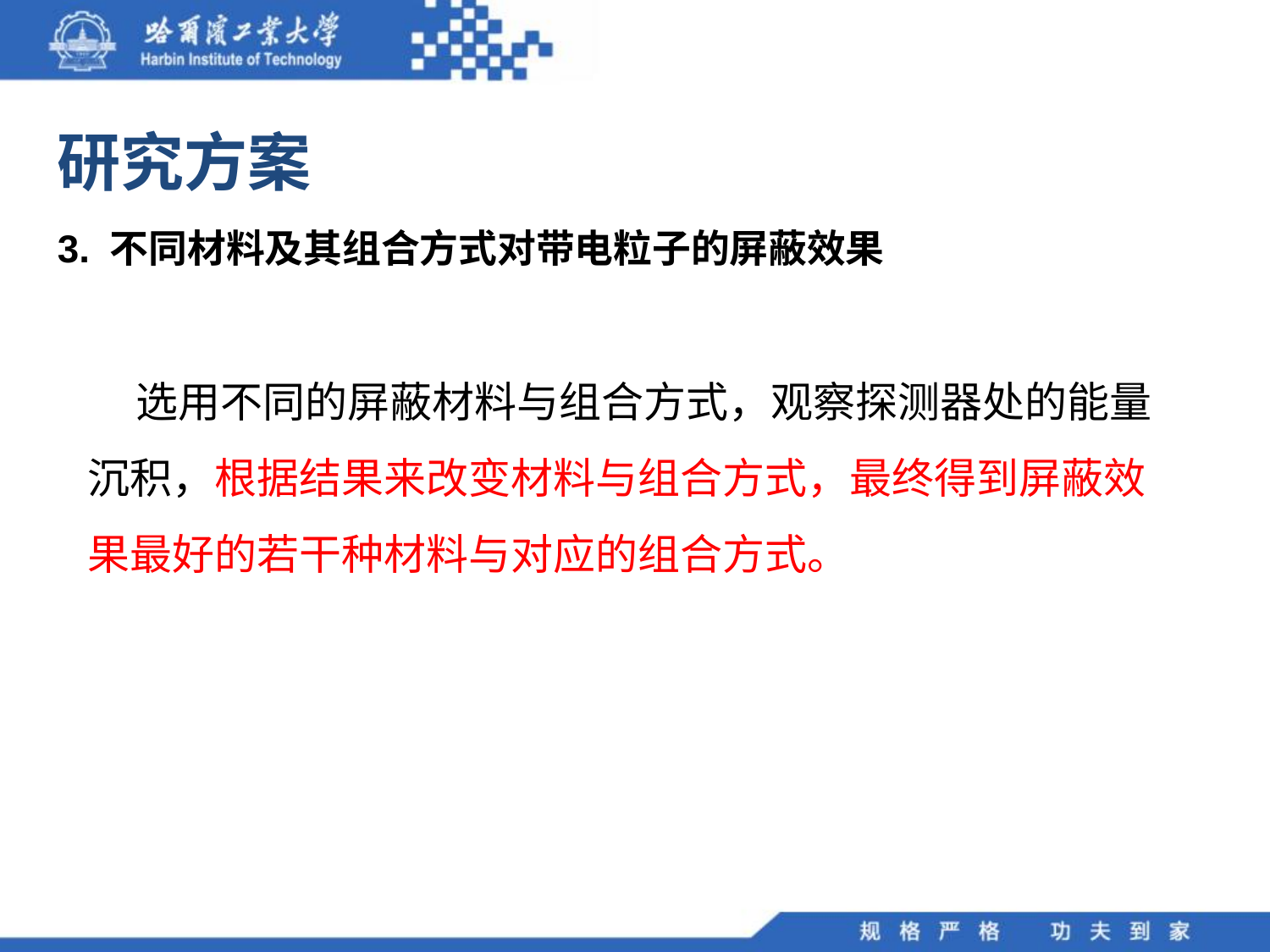

研究方案
3. 不同材料及其组合方式对带电粒子的屏蔽效果
    选用不同的屏蔽材料与组合方式，观察探测器处的能量沉积，根据结果来改变材料与组合方式，最终得到屏蔽效果最好的若干种材料与对应的组合方式。